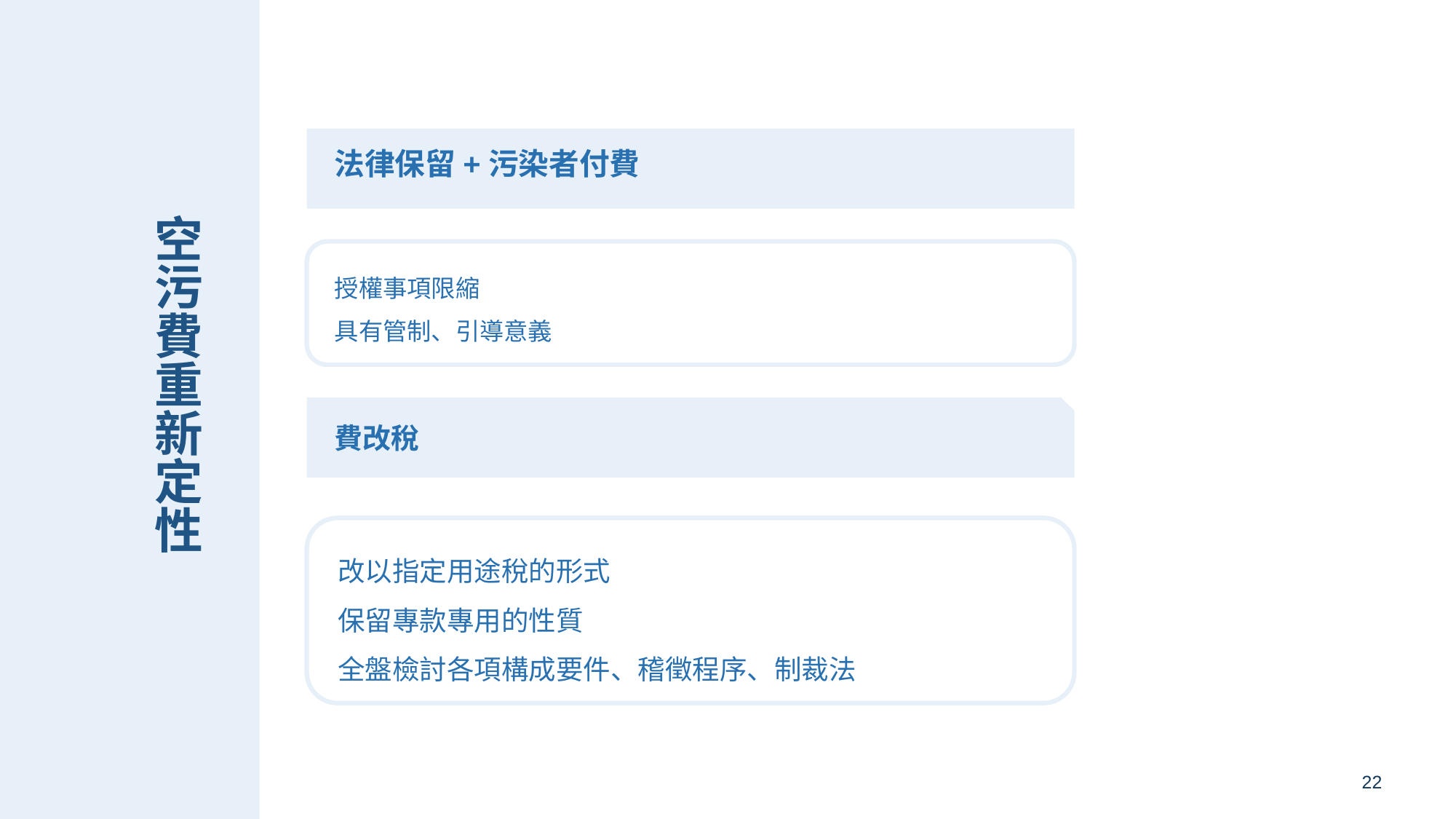

法律保留+污染者付費
空污費重新定性
授權事項限縮
具有管制、引導意義
費改稅
改以指定用途稅的形式
保留專款專用的性質
全盤檢討各項構成要件、稽徵程序、制裁法